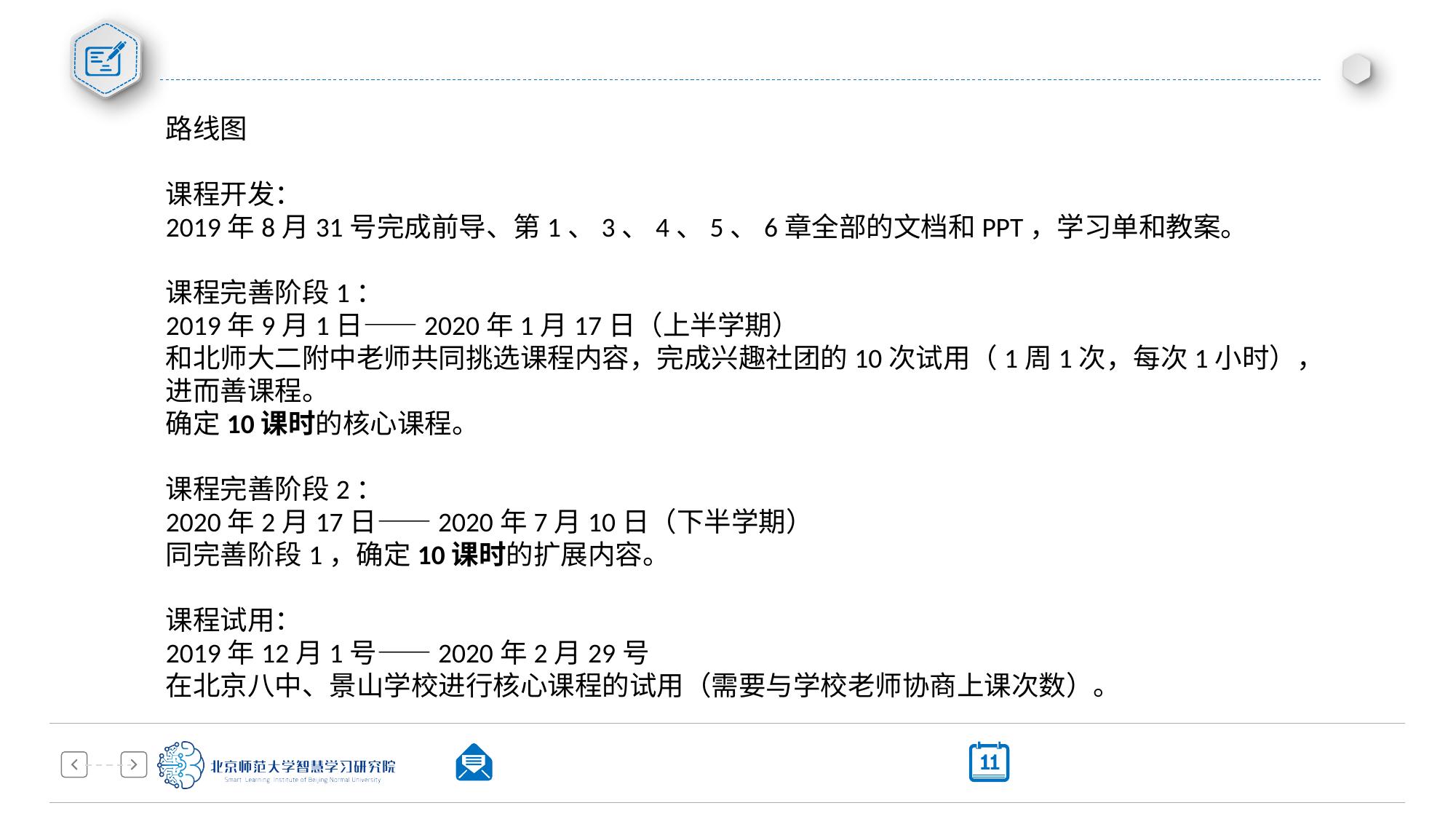

#
路线图

课程开发：
2019年8月31号完成前导、第1、3、4、5、6章全部的文档和PPT，学习单和教案。

课程完善阶段1：
2019年9月1日——2020年1月17日（上半学期）
和北师大二附中老师共同挑选课程内容，完成兴趣社团的10次试用（1周1次，每次1小时），进而善课程。
确定10课时的核心课程。

课程完善阶段2：
2020年2月17日——2020年7月10日（下半学期）
同完善阶段1，确定10课时的扩展内容。

课程试用：
2019年12月1号——2020年2月29号
在北京八中、景山学校进行核心课程的试用（需要与学校老师协商上课次数）。